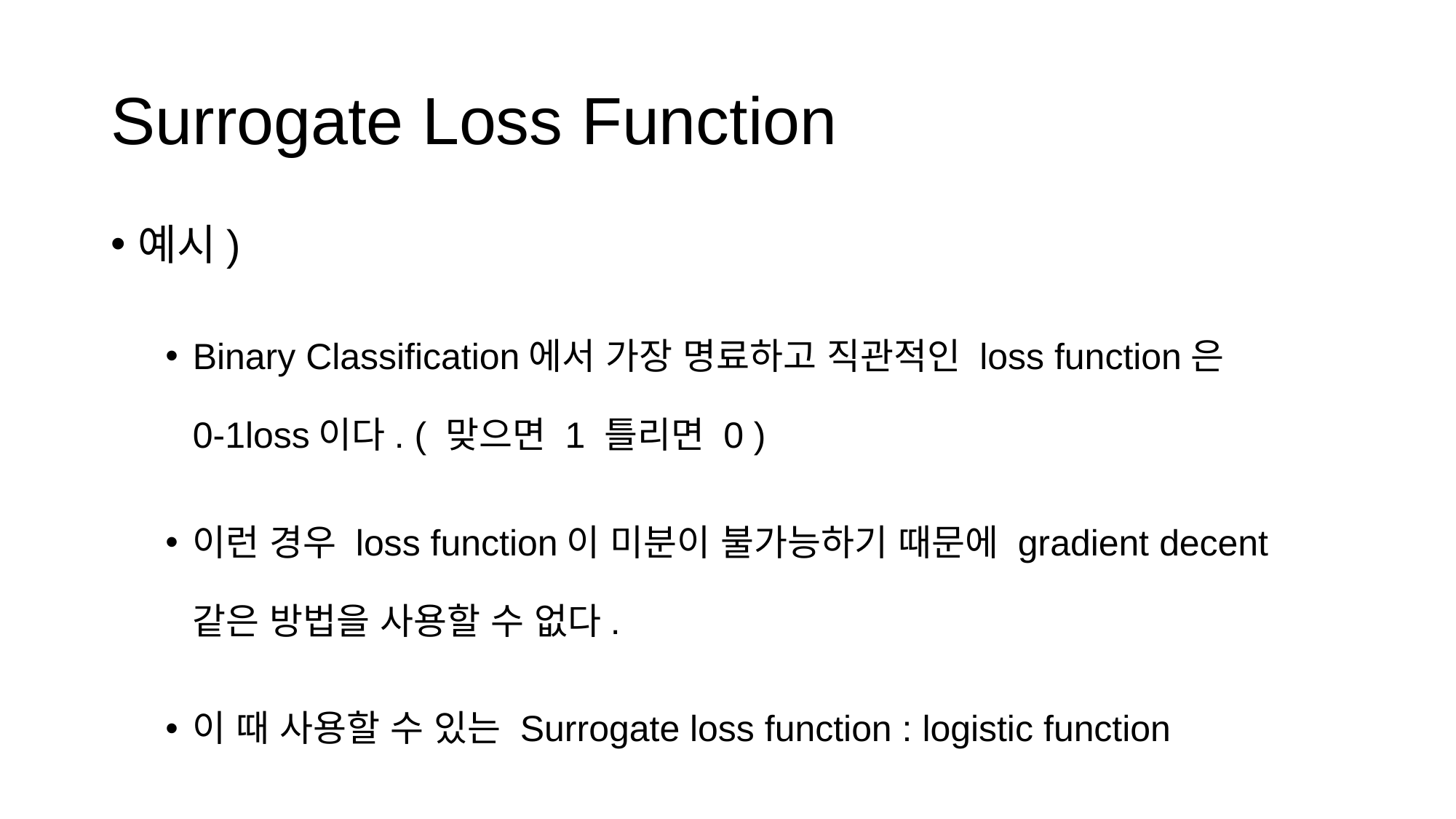

# Surrogate Loss Function
예시)

Binary Classification에서 가장 명료하고 직관적인 loss function은
0-1loss이다. ( 맞으면 1 틀리면 0 )

이런 경우 loss function이 미분이 불가능하기 때문에 gradient decent
같은 방법을 사용할 수 없다.

이 때 사용할 수 있는 Surrogate loss function : logistic function